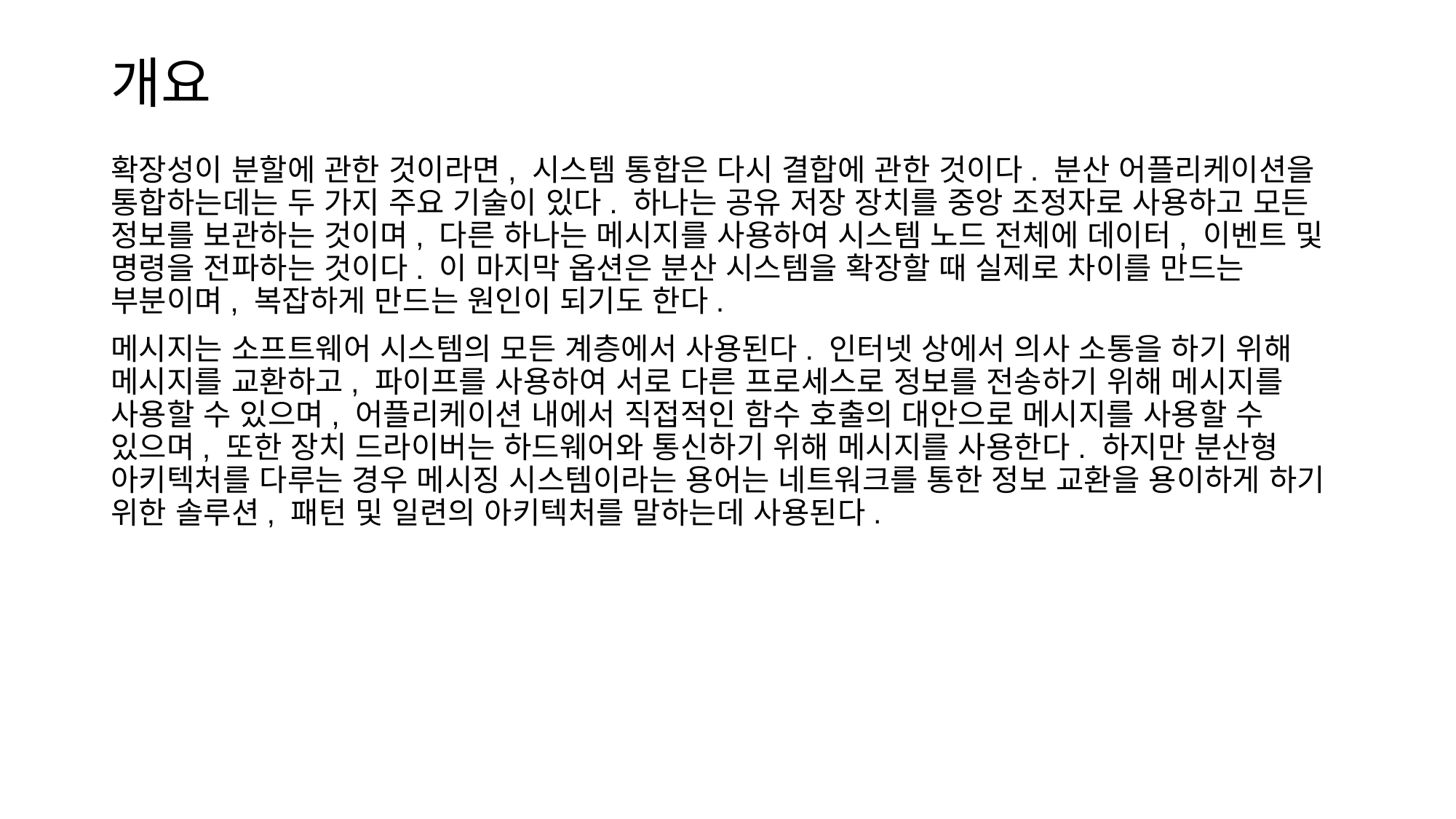

# 개요
확장성이 분할에 관한 것이라면, 시스템 통합은 다시 결합에 관한 것이다. 분산 어플리케이션을 통합하는데는 두 가지 주요 기술이 있다. 하나는 공유 저장 장치를 중앙 조정자로 사용하고 모든 정보를 보관하는 것이며, 다른 하나는 메시지를 사용하여 시스템 노드 전체에 데이터, 이벤트 및 명령을 전파하는 것이다. 이 마지막 옵션은 분산 시스템을 확장할 때 실제로 차이를 만드는 부분이며, 복잡하게 만드는 원인이 되기도 한다.
메시지는 소프트웨어 시스템의 모든 계층에서 사용된다. 인터넷 상에서 의사 소통을 하기 위해 메시지를 교환하고, 파이프를 사용하여 서로 다른 프로세스로 정보를 전송하기 위해 메시지를 사용할 수 있으며, 어플리케이션 내에서 직접적인 함수 호출의 대안으로 메시지를 사용할 수 있으며, 또한 장치 드라이버는 하드웨어와 통신하기 위해 메시지를 사용한다. 하지만 분산형 아키텍처를 다루는 경우 메시징 시스템이라는 용어는 네트워크를 통한 정보 교환을 용이하게 하기 위한 솔루션, 패턴 및 일련의 아키텍처를 말하는데 사용된다.